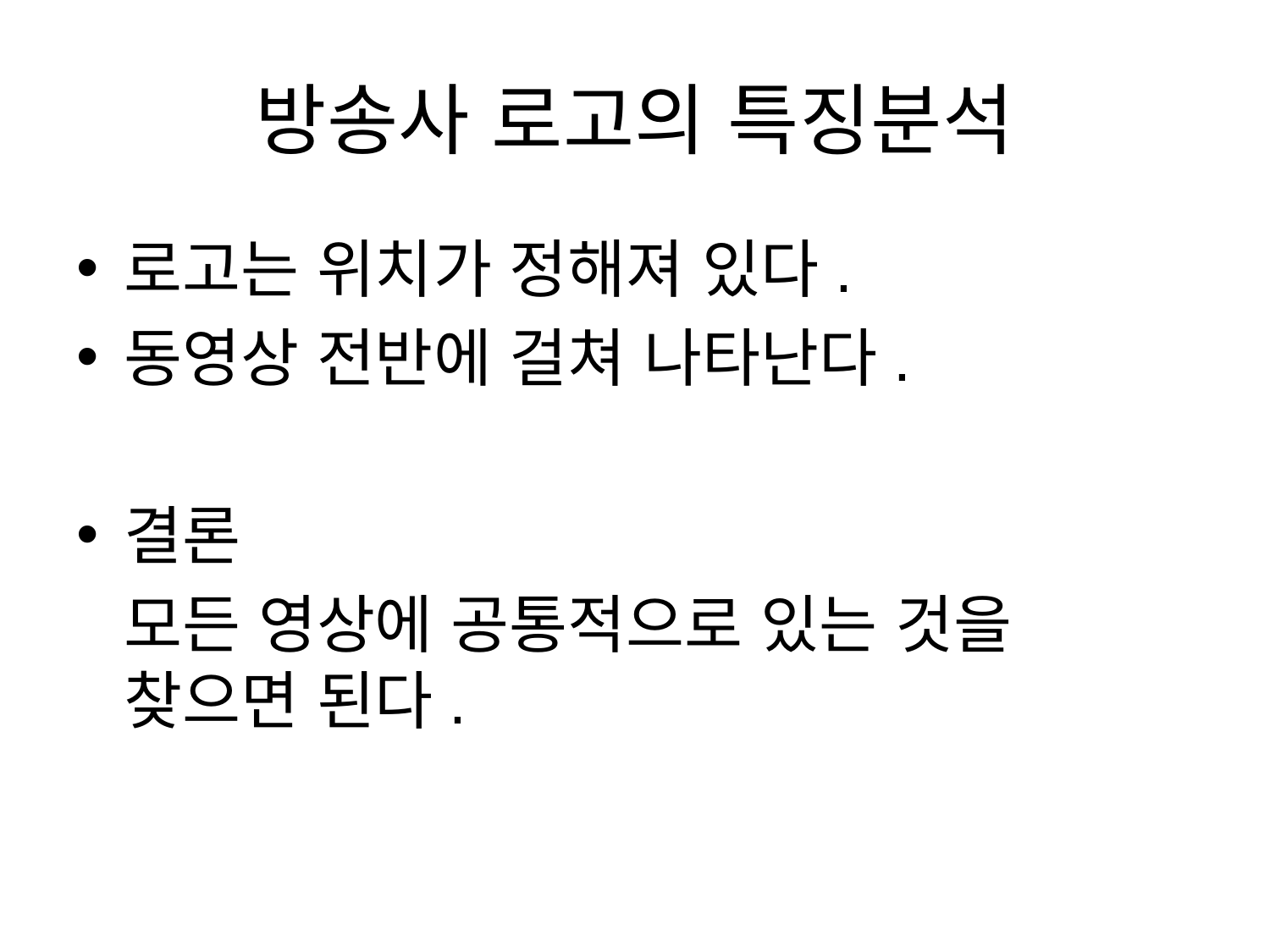

# 방송사 로고의 특징분석
로고는 위치가 정해져 있다.
동영상 전반에 걸쳐 나타난다.

결론
	모든 영상에 공통적으로 있는 것을 찾으면 된다.